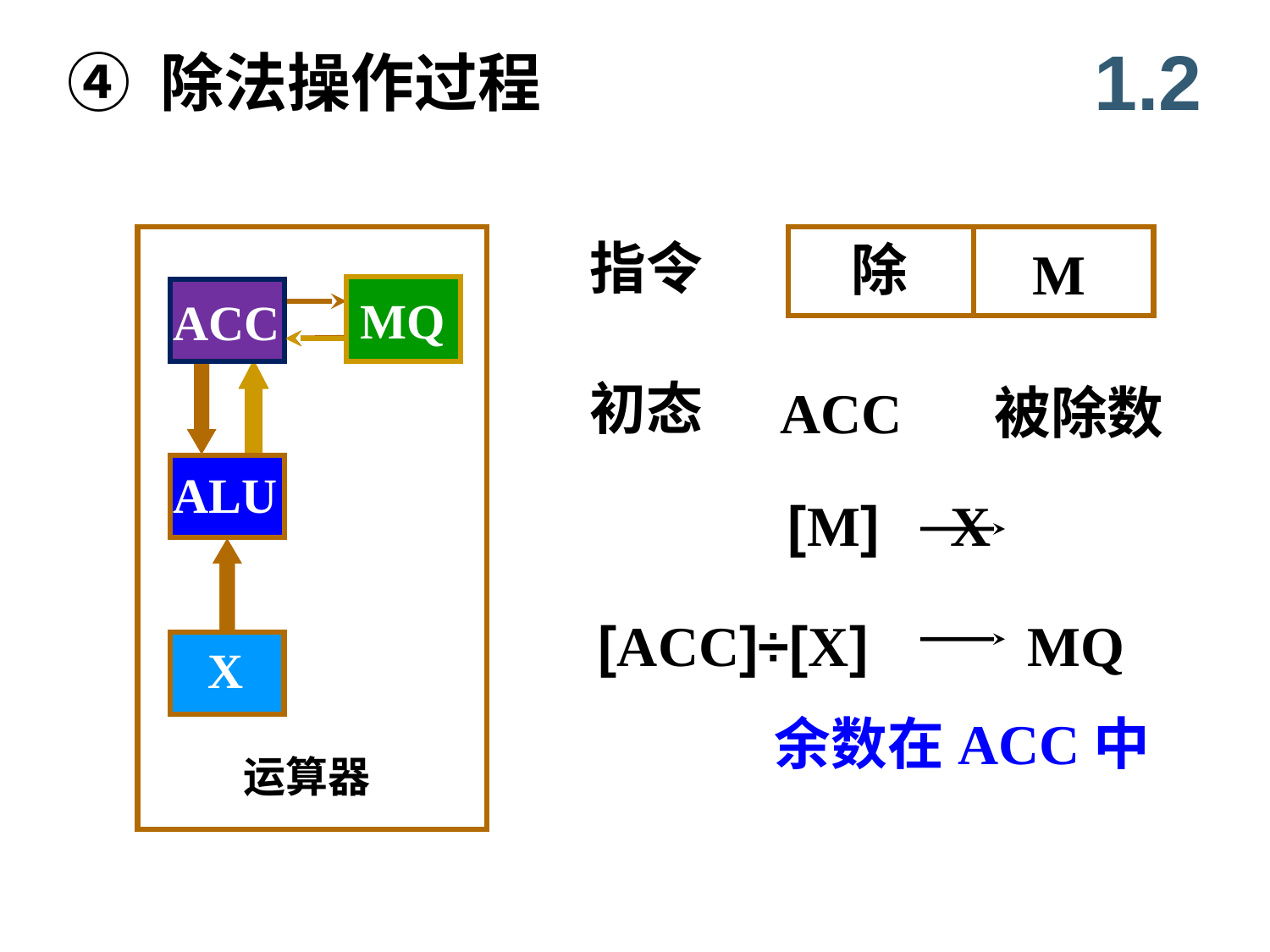

1.2
④ 除法操作过程

指令

除
M

ACC
MQ

ALU

X
运算器

MQ

ACC

MQ

余数在ACC中

ACC
ACC     被除数
初态

[ACC]÷[X]

ALU
[M]     X

X